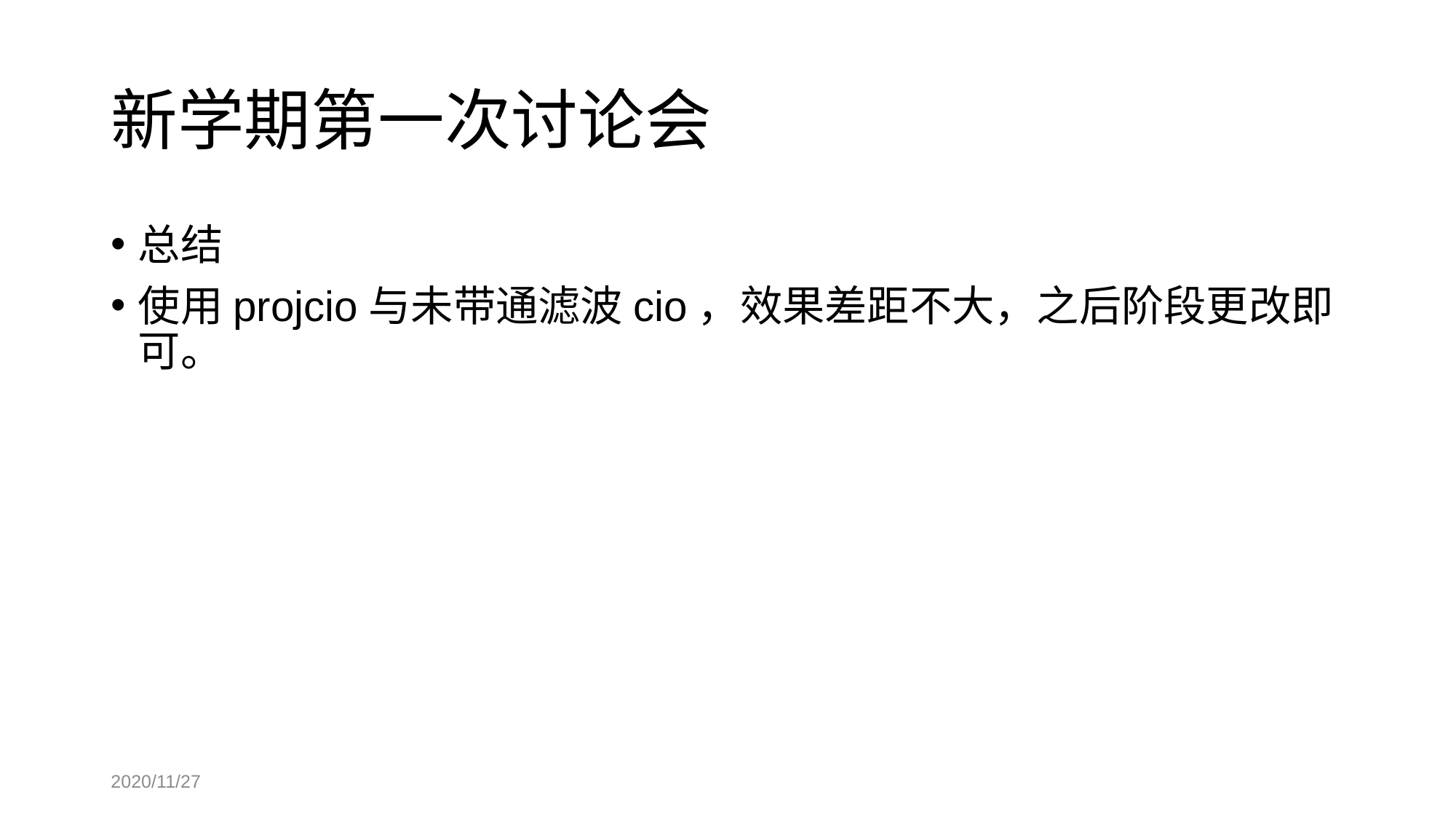

# 新学期第一次讨论会
总结
使用projcio与未带通滤波cio，效果差距不大，之后阶段更改即可。
2020/11/27